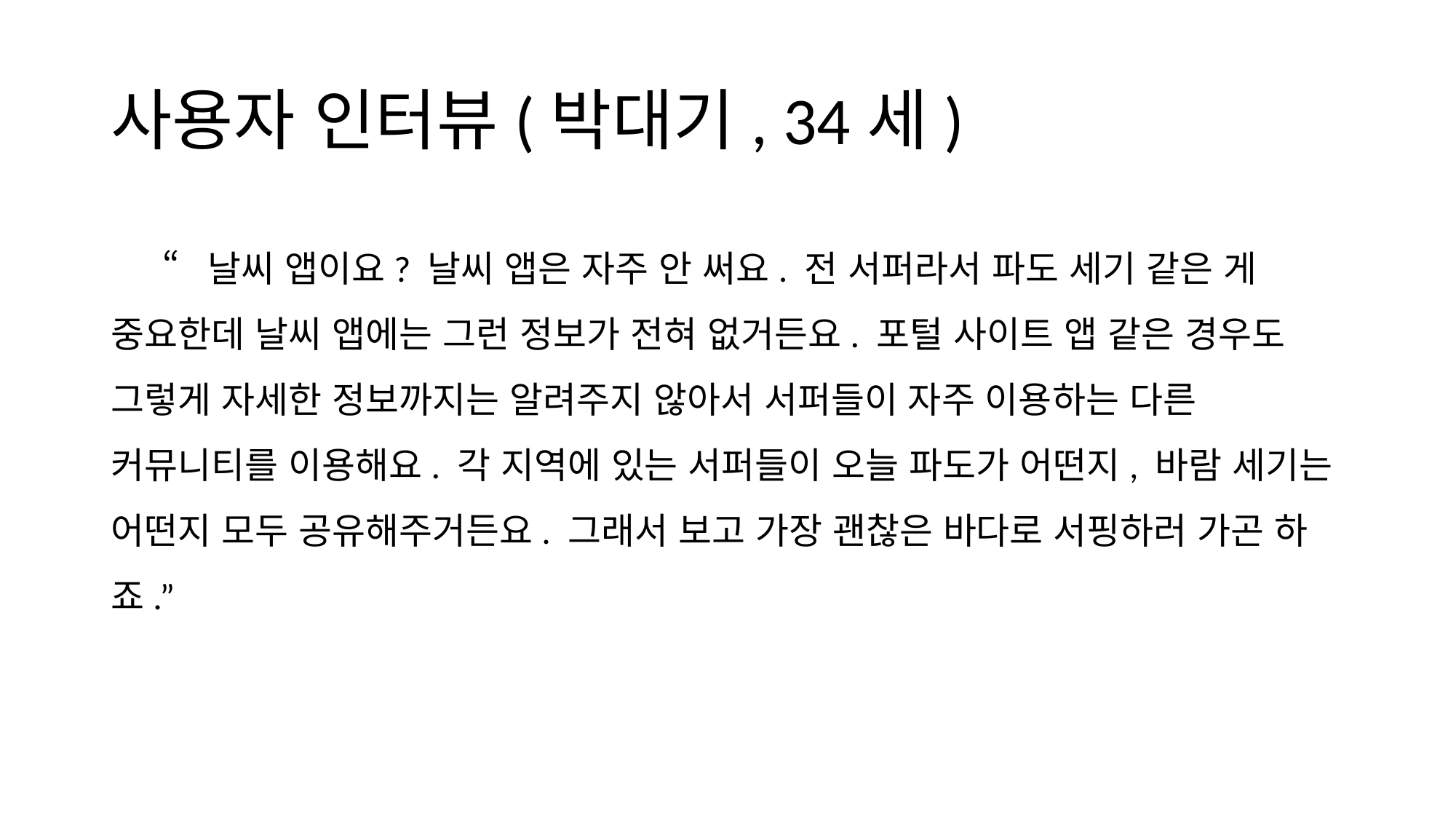

# 사용자 인터뷰(박대기, 34세)
“날씨 앱이요? 날씨 앱은 자주 안 써요. 전 서퍼라서 파도 세기 같은 게 중요한데 날씨 앱에는 그런 정보가 전혀 없거든요. 포털 사이트 앱 같은 경우도 그렇게 자세한 정보까지는 알려주지 않아서 서퍼들이 자주 이용하는 다른 커뮤니티를 이용해요. 각 지역에 있는 서퍼들이 오늘 파도가 어떤지, 바람 세기는 어떤지 모두 공유해주거든요. 그래서 보고 가장 괜찮은 바다로 서핑하러 가곤 하죠.”